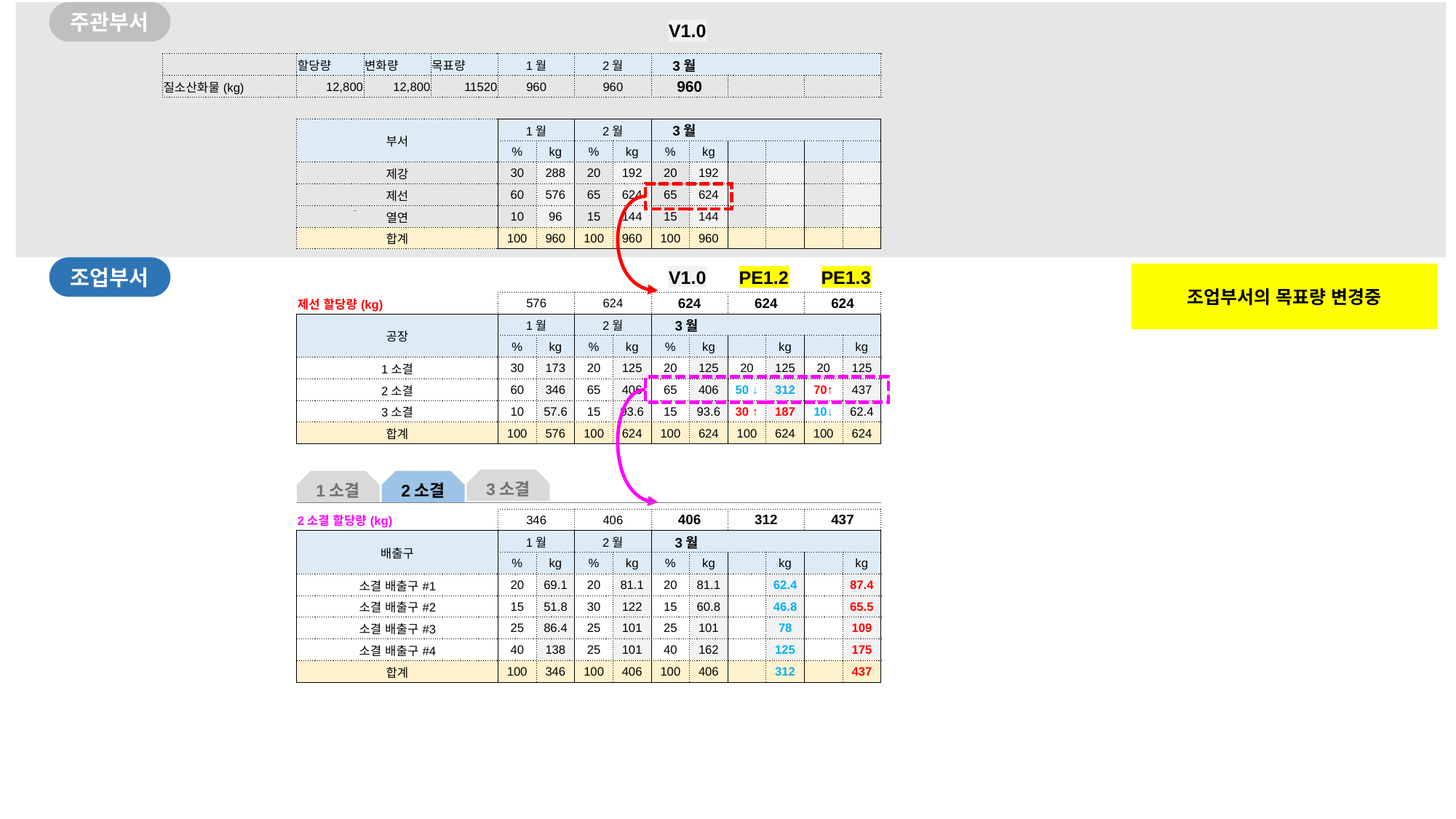

주관부서
V1.0
|  | 할당량 | 변화량 | 목표량 | 1월 |  | 2월 |  | 3월 |  |  |  |  |  |
| --- | --- | --- | --- | --- | --- | --- | --- | --- | --- | --- | --- | --- | --- |
| 질소산화물(kg) | 12,800 | 12,800 | 11520 | 960 |  | 960 |  | 960 |  |  |  |  |  |
|  |  |  |  |  |  |  |  |  |  |  |  |  |  |
|  | 부서 |  |  | 1월 |  | 2월 |  | 3월 |  |  |  |  |  |
|  |  |  |  | % | kg | % | kg | % | kg |  |  |  |  |
|  | 제강 |  |  | 30 | 288 | 20 | 192 | 20 | 192 |  |  |  |  |
|  | 제선 |  |  | 60 | 576 | 65 | 624 | 65 | 624 |  |  |  |  |
|  | 열연 |  |  | 10 | 96 | 15 | 144 | 15 | 144 |  |  |  |  |
|  | 합계 |  |  | 100 | 960 | 100 | 960 | 100 | 960 |  |  |  |  |
|  |  |  |  |  |  |  |  |  |  |  |  |  |  |
|  |  |  |  |  |  |  |  |  |  |  |  |  |  |
|  | 제선 할당량(kg) |  |  | 576 |  | 624 |  | 624 |  | 624 |  | 624 |  |
|  | 공장 |  |  | 1월 |  | 2월 |  | 3월 |  |  |  |  |  |
|  |  |  |  | % | kg | % | kg | % | kg |  | kg |  | kg |
|  | 1소결 |  |  | 30 | 173 | 20 | 125 | 20 | 125 | 20 | 125 | 20 | 125 |
|  | 2소결 |  |  | 60 | 346 | 65 | 406 | 65 | 406 | 50 ↓ | 312 | 70↑ | 437 |
|  | 3소결 |  |  | 10 | 57.6 | 15 | 93.6 | 15 | 93.6 | 30 ↑ | 187 | 10↓ | 62.4 |
|  | 합계 |  |  | 100 | 576 | 100 | 624 | 100 | 624 | 100 | 624 | 100 | 624 |
|  |  |  |  |  |  |  |  |  |  |  |  |  |  |
|  |  |  |  |  |  |  |  |  |  |  |  |  |  |
|  |  |  |  |  |  |  |  |  |  |  |  |  |  |
|  | 2소결 할당량(kg) |  |  | 346 |  | 406 |  | 406 |  | 312 |  | 437 |  |
|  | 배출구 |  |  | 1월 |  | 2월 |  | 3월 |  |  |  |  |  |
|  |  |  |  | % | kg | % | kg | % | kg |  | kg |  | kg |
|  | 소결 배출구#1 |  |  | 20 | 69.1 | 20 | 81.1 | 20 | 81.1 |  | 62.4 |  | 87.4 |
|  | 소결 배출구#2 |  |  | 15 | 51.8 | 30 | 122 | 15 | 60.8 |  | 46.8 |  | 65.5 |
|  | 소결 배출구#3 |  |  | 25 | 86.4 | 25 | 101 | 25 | 101 |  | 78 |  | 109 |
|  | 소결 배출구#4 |  |  | 40 | 138 | 25 | 101 | 40 | 162 |  | 125 |  | 175 |
|  | 합계 |  |  | 100 | 346 | 100 | 406 | 100 | 406 |  | 312 |  | 437 |

조업부서

조업부서의 목표량 변경중

V1.0
PE1.2
PE1.3

3소결
1소결
2소결